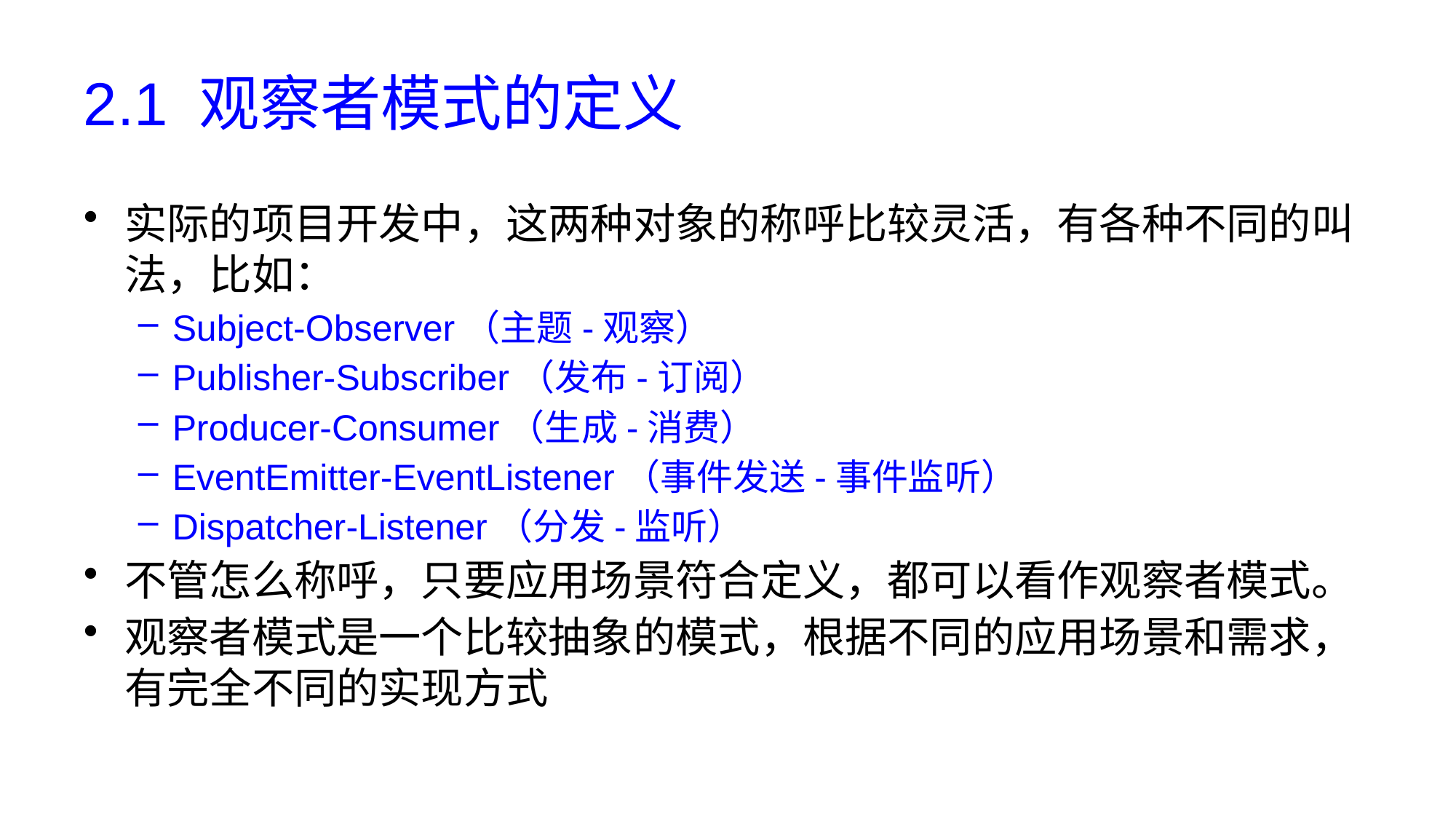

# 2.1 观察者模式的定义
实际的项目开发中，这两种对象的称呼比较灵活，有各种不同的叫法，比如：
Subject-Observer（主题-观察）
Publisher-Subscriber（发布-订阅）
Producer-Consumer（生成-消费）
EventEmitter-EventListener（事件发送-事件监听）
Dispatcher-Listener（分发-监听）
不管怎么称呼，只要应用场景符合定义，都可以看作观察者模式。
观察者模式是一个比较抽象的模式，根据不同的应用场景和需求，有完全不同的实现方式

24